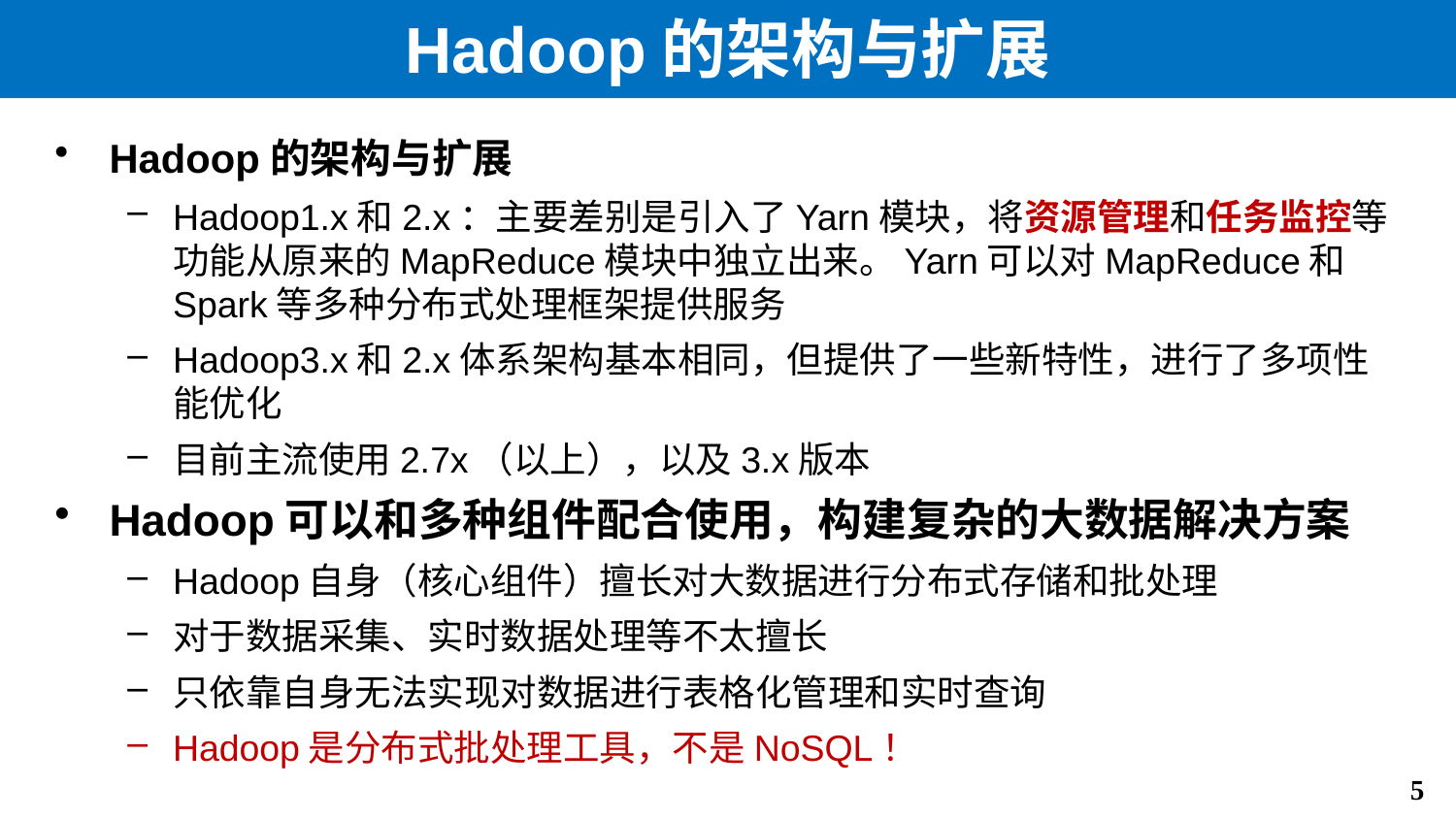

# Hadoop的架构与扩展
Hadoop的架构与扩展
Hadoop1.x和2.x：主要差别是引入了Yarn模块，将资源管理和任务监控等功能从原来的MapReduce模块中独立出来。Yarn可以对MapReduce和Spark等多种分布式处理框架提供服务
Hadoop3.x和2.x体系架构基本相同，但提供了一些新特性，进行了多项性能优化
目前主流使用2.7x（以上），以及3.x版本
Hadoop可以和多种组件配合使用，构建复杂的大数据解决方案
Hadoop自身（核心组件）擅长对大数据进行分布式存储和批处理
对于数据采集、实时数据处理等不太擅长
只依靠自身无法实现对数据进行表格化管理和实时查询
Hadoop是分布式批处理工具，不是NoSQL！